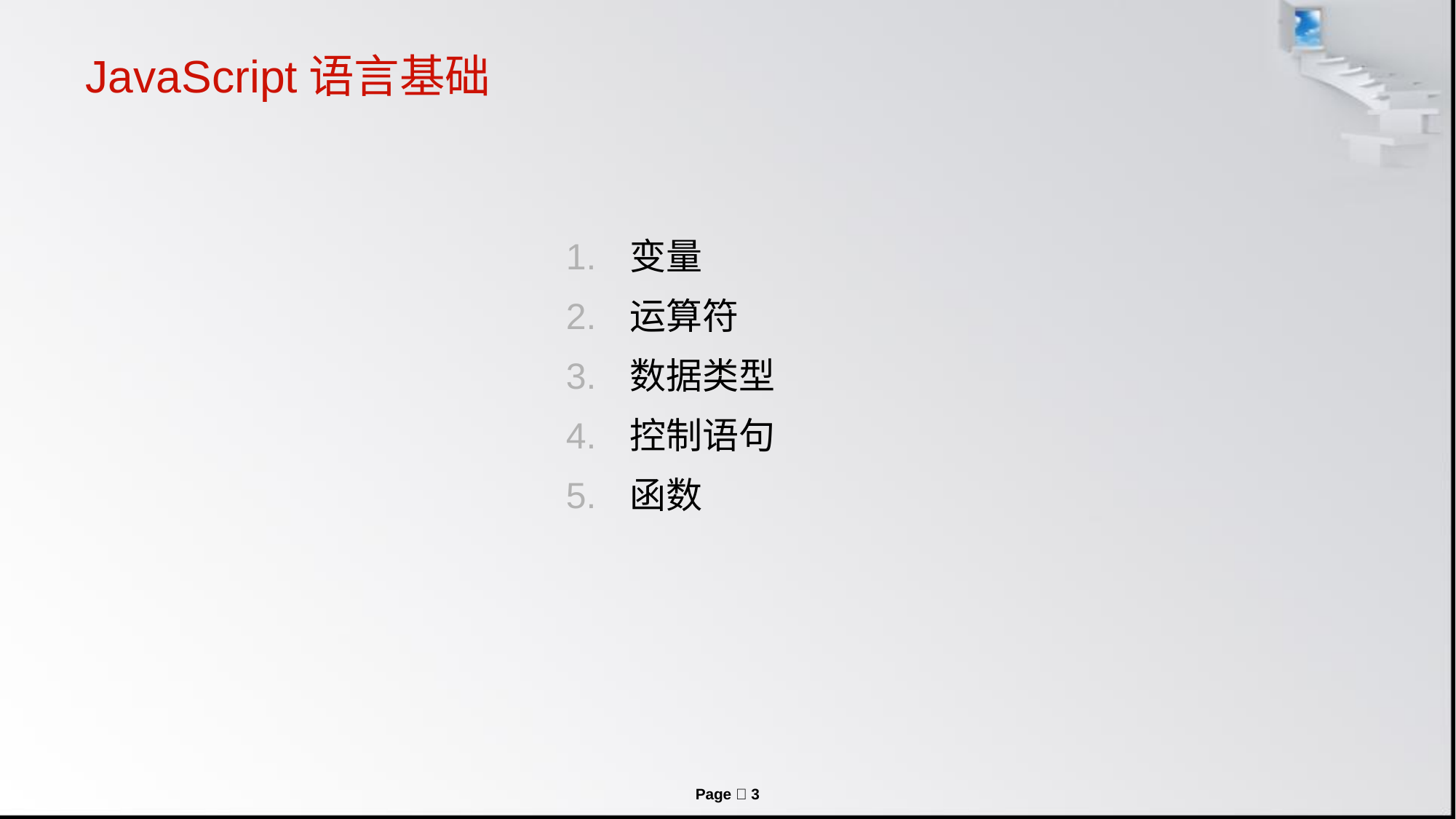

# JavaScript语言基础
变量
运算符
数据类型
控制语句
函数